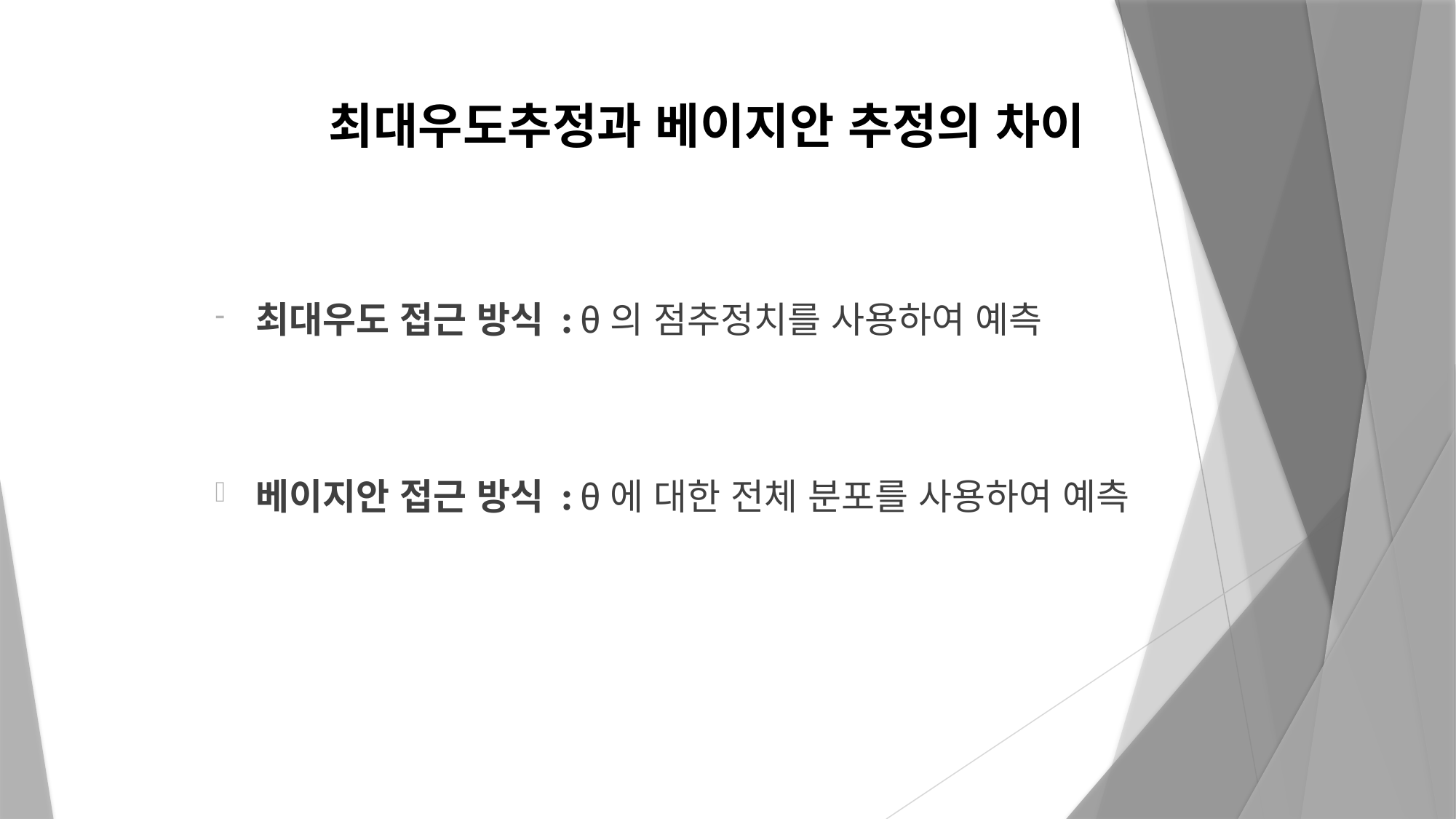

# 최대우도추정과 베이지안 추정의 차이
최대우도 접근 방식 : θ의 점추정치를 사용하여 예측

베이지안 접근 방식 : θ에 대한 전체 분포를 사용하여 예측